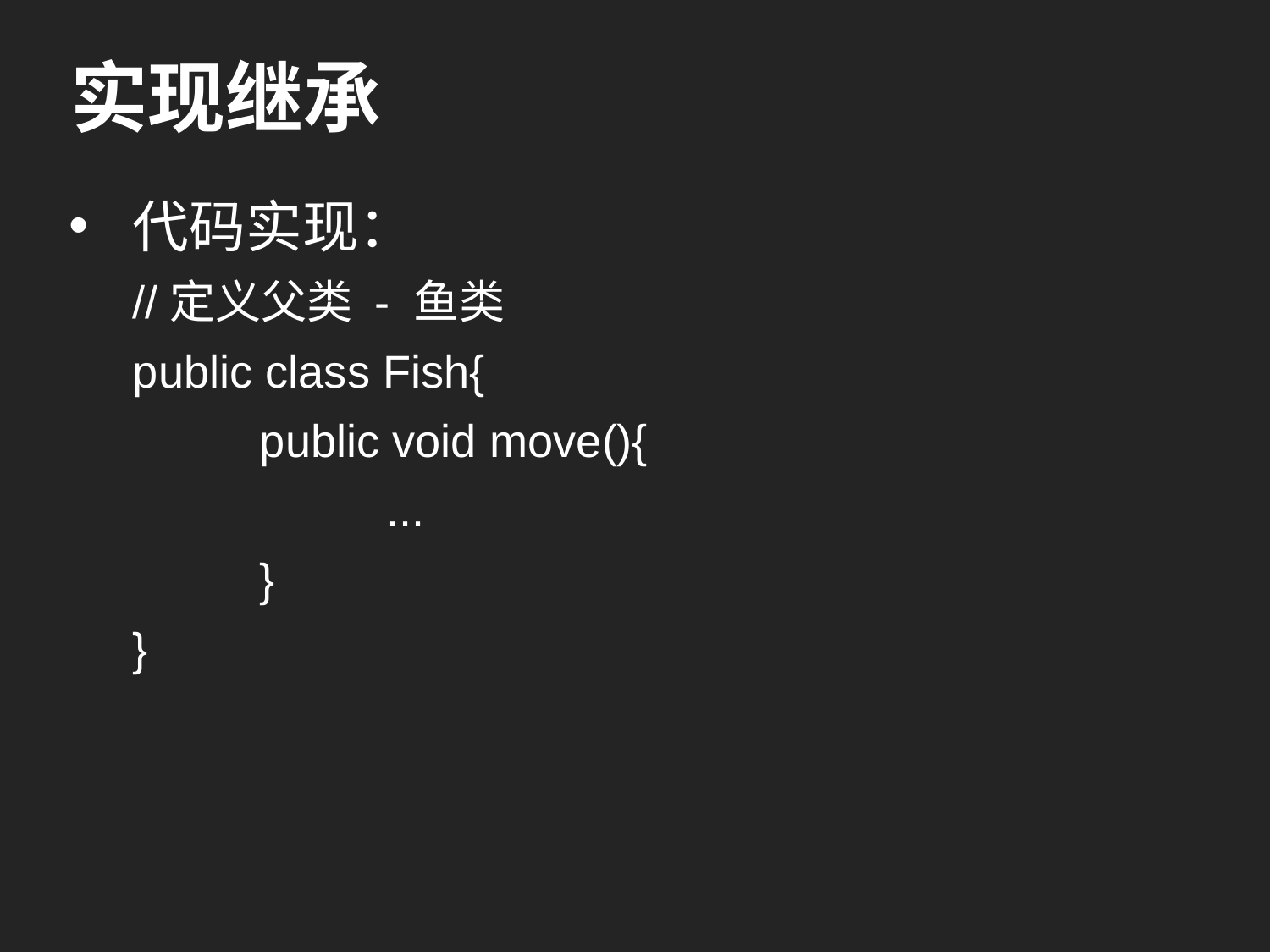

# 实现继承
代码实现：
//定义父类 - 鱼类
public class Fish{
 	public void move(){
 		...
 	}
}